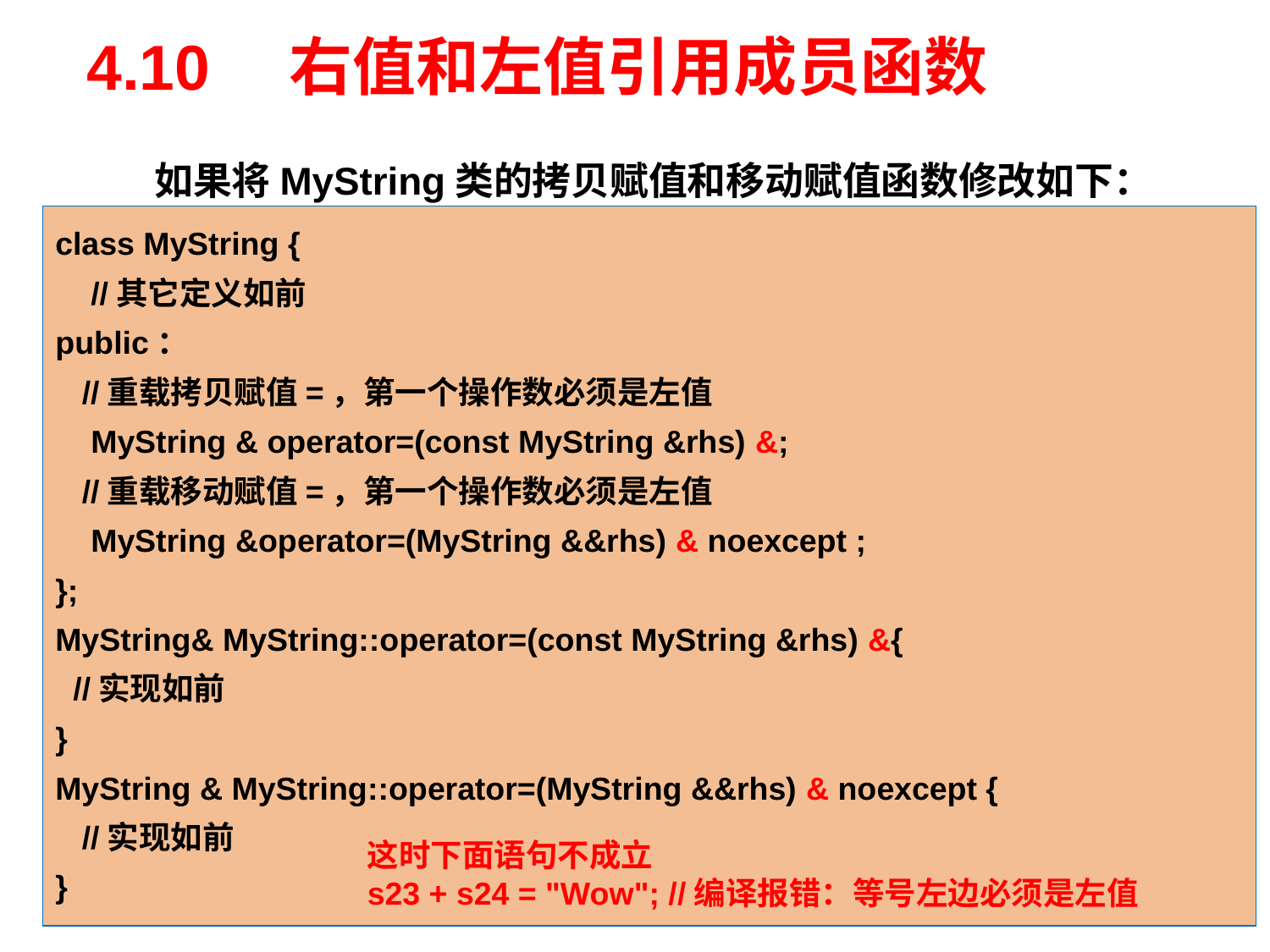

# 4.10　右值和左值引用成员函数
	如果将MyString类的拷贝赋值和移动赋值函数修改如下：

class MyString {
    //其它定义如前
public：
   //重载拷贝赋值=，第一个操作数必须是左值
    MyString & operator=(const MyString &rhs) &;
   //重载移动赋值=，第一个操作数必须是左值
    MyString &operator=(MyString &&rhs) & noexcept ;
};
MyString& MyString::operator=(const MyString &rhs) &{
  //实现如前
}
MyString & MyString::operator=(MyString &&rhs) & noexcept {
   //实现如前
}
这时下面语句不成立
s23 + s24 = "Wow"; //编译报错：等号左边必须是左值